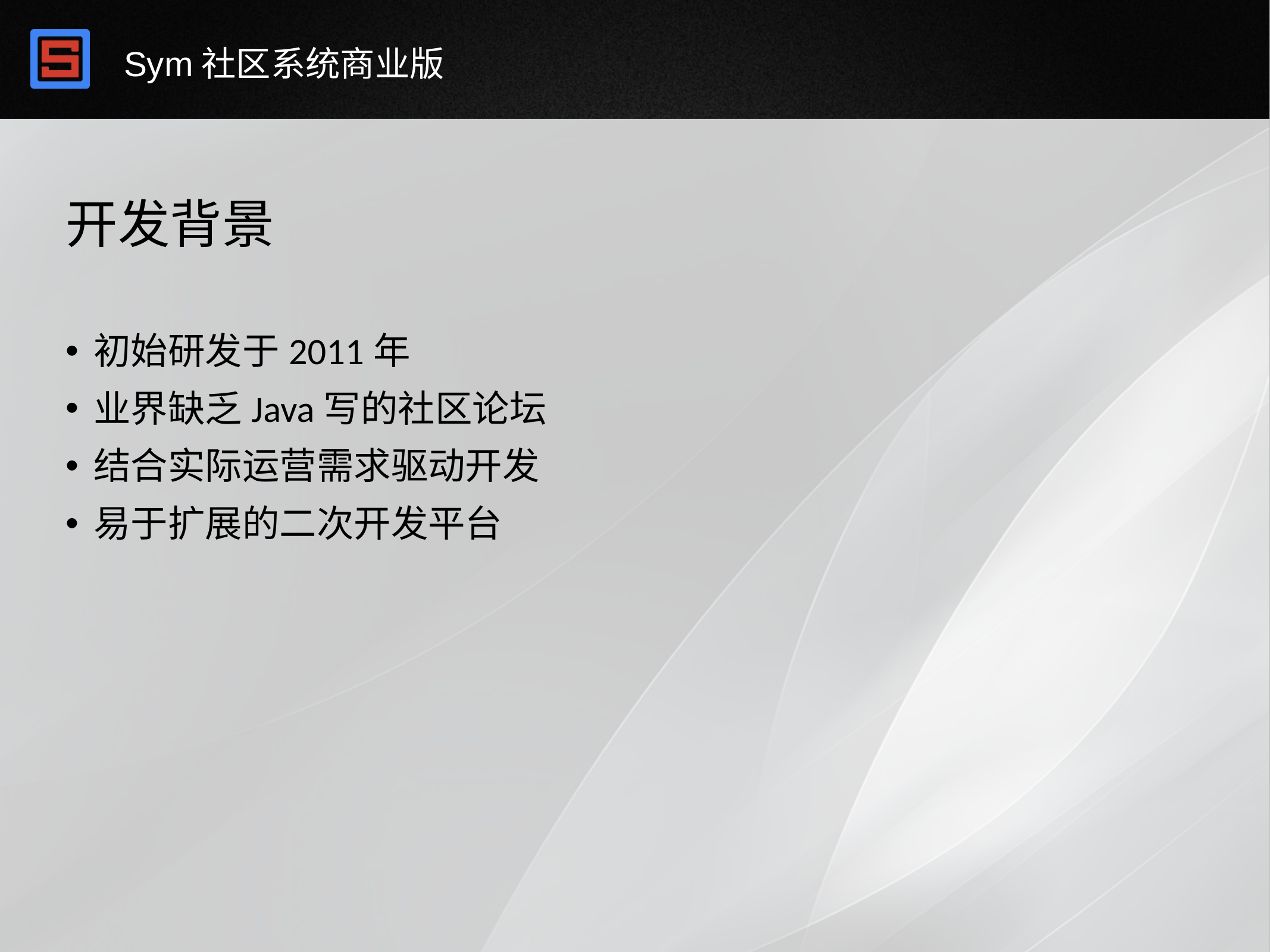

# 开发背景
初始研发于2011年
业界缺乏Java写的社区论坛
结合实际运营需求驱动开发
易于扩展的二次开发平台